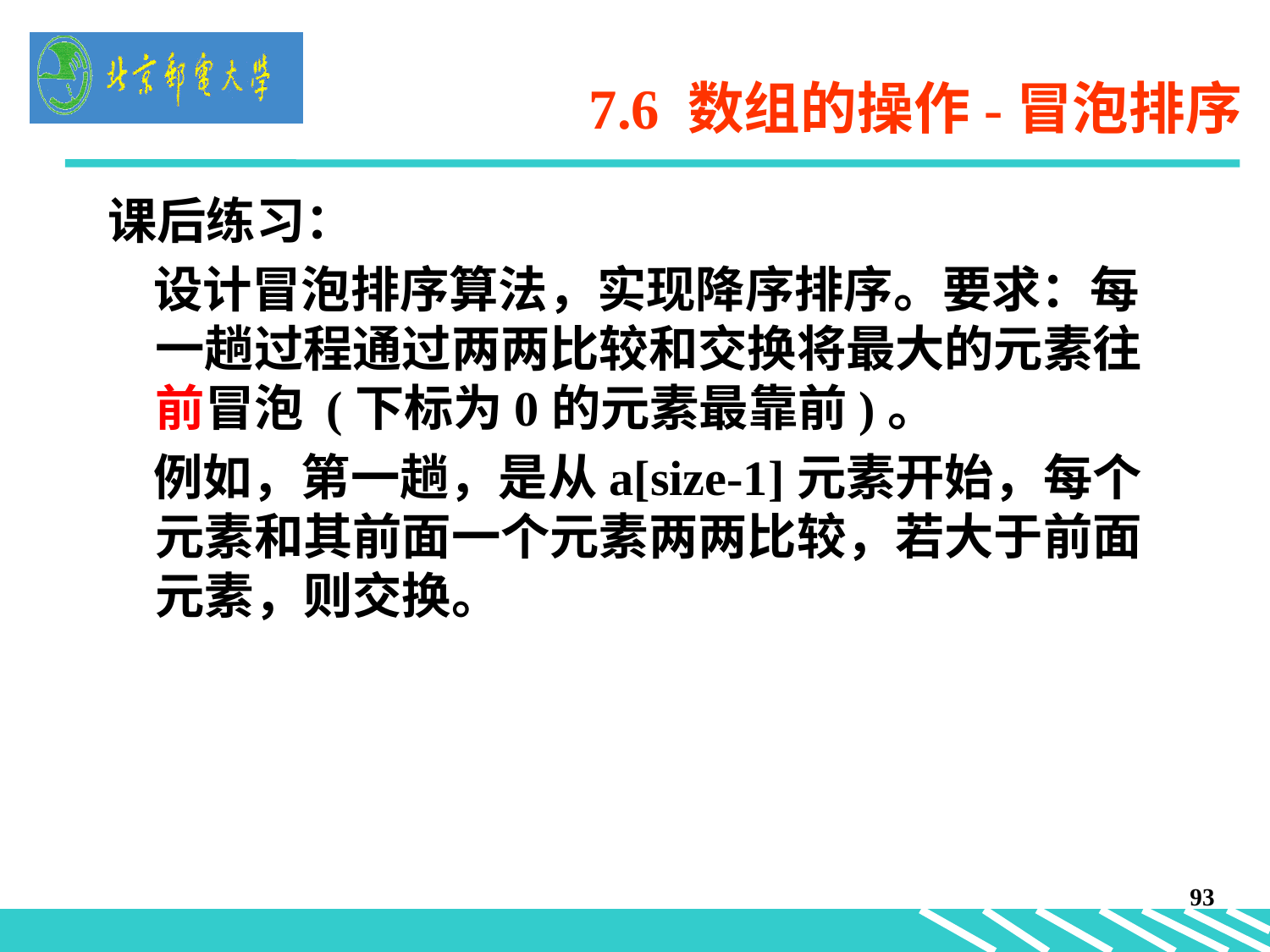

# 7.6 数组的操作-冒泡排序
课后练习：
   设计冒泡排序算法，实现降序排序。要求：每一趟过程通过两两比较和交换将最大的元素往前冒泡 (下标为0的元素最靠前)。
   例如，第一趟，是从a[size-1]元素开始，每个元素和其前面一个元素两两比较，若大于前面元素，则交换。
93